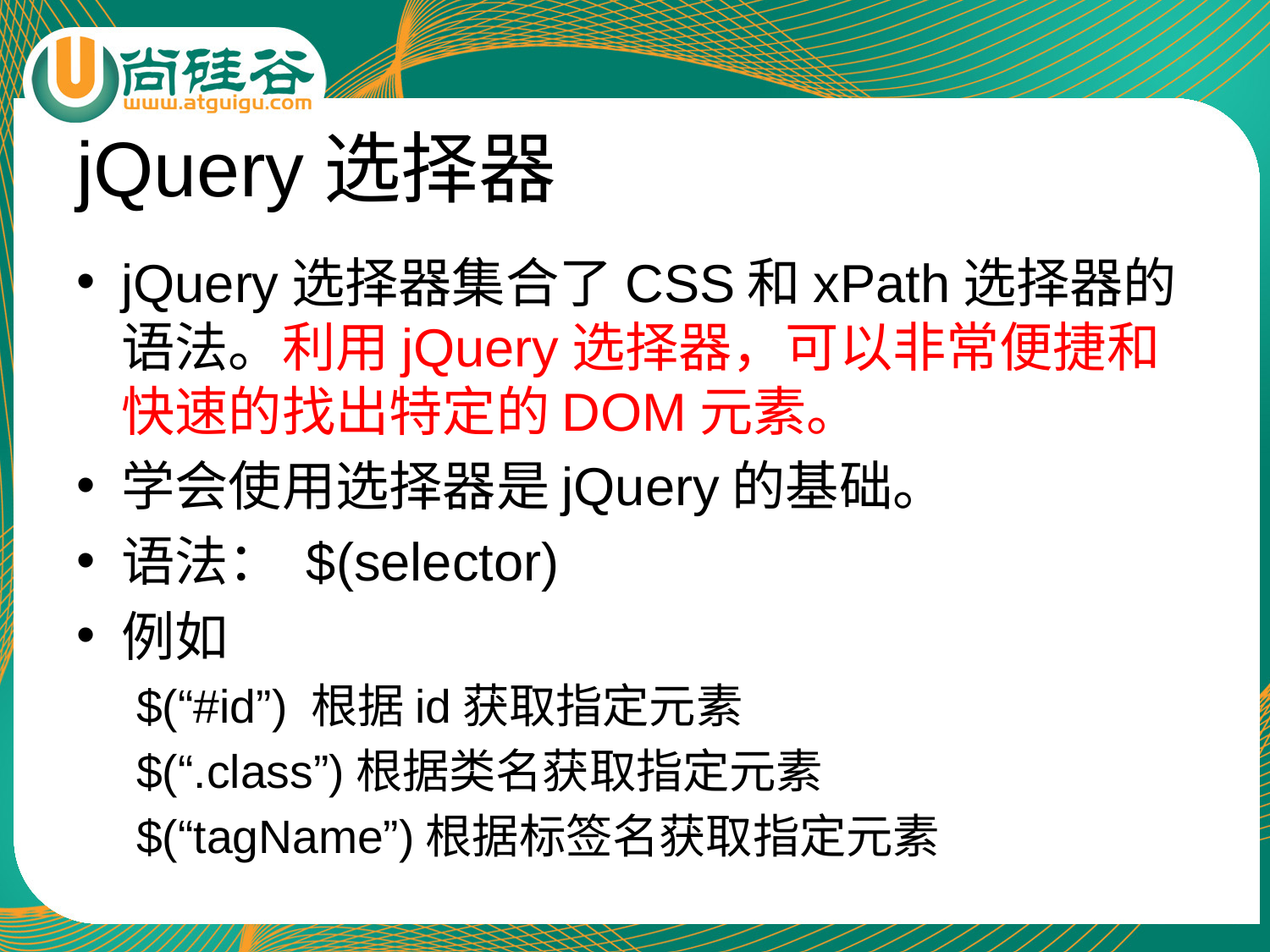

# jQuery选择器
jQuery选择器集合了CSS和xPath选择器的语法。利用jQuery选择器，可以非常便捷和快速的找出特定的DOM元素。
学会使用选择器是jQuery的基础。
语法： $(selector)
例如
$(“#id”) 根据id获取指定元素
$(“.class”)根据类名获取指定元素
$(“tagName”)根据标签名获取指定元素